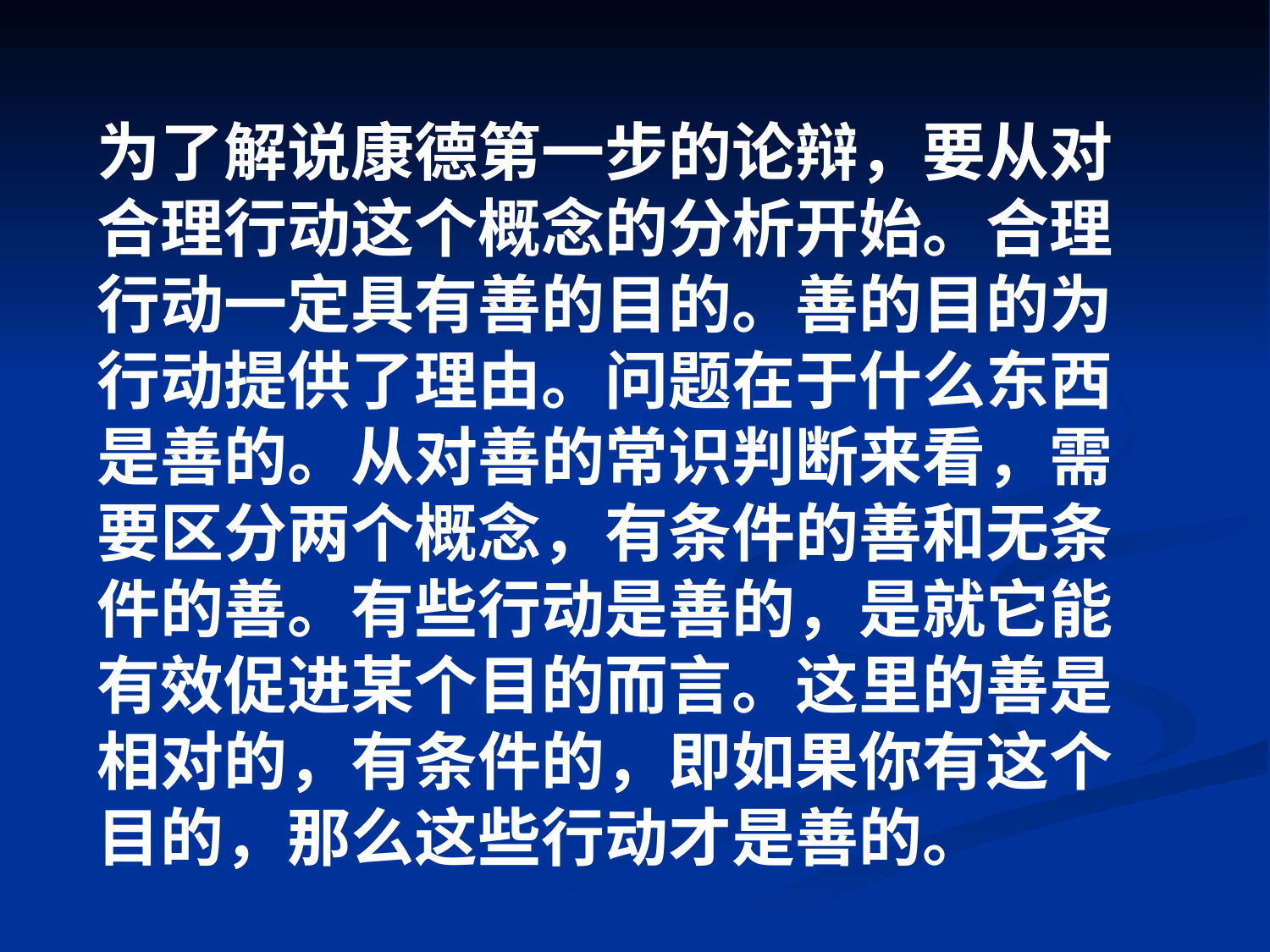

为了解说康德第一步的论辩，要从对合理行动这个概念的分析开始。合理行动一定具有善的目的。善的目的为行动提供了理由。问题在于什么东西是善的。从对善的常识判断来看，需要区分两个概念，有条件的善和无条件的善。有些行动是善的，是就它能有效促进某个目的而言。这里的善是相对的，有条件的，即如果你有这个目的，那么这些行动才是善的。